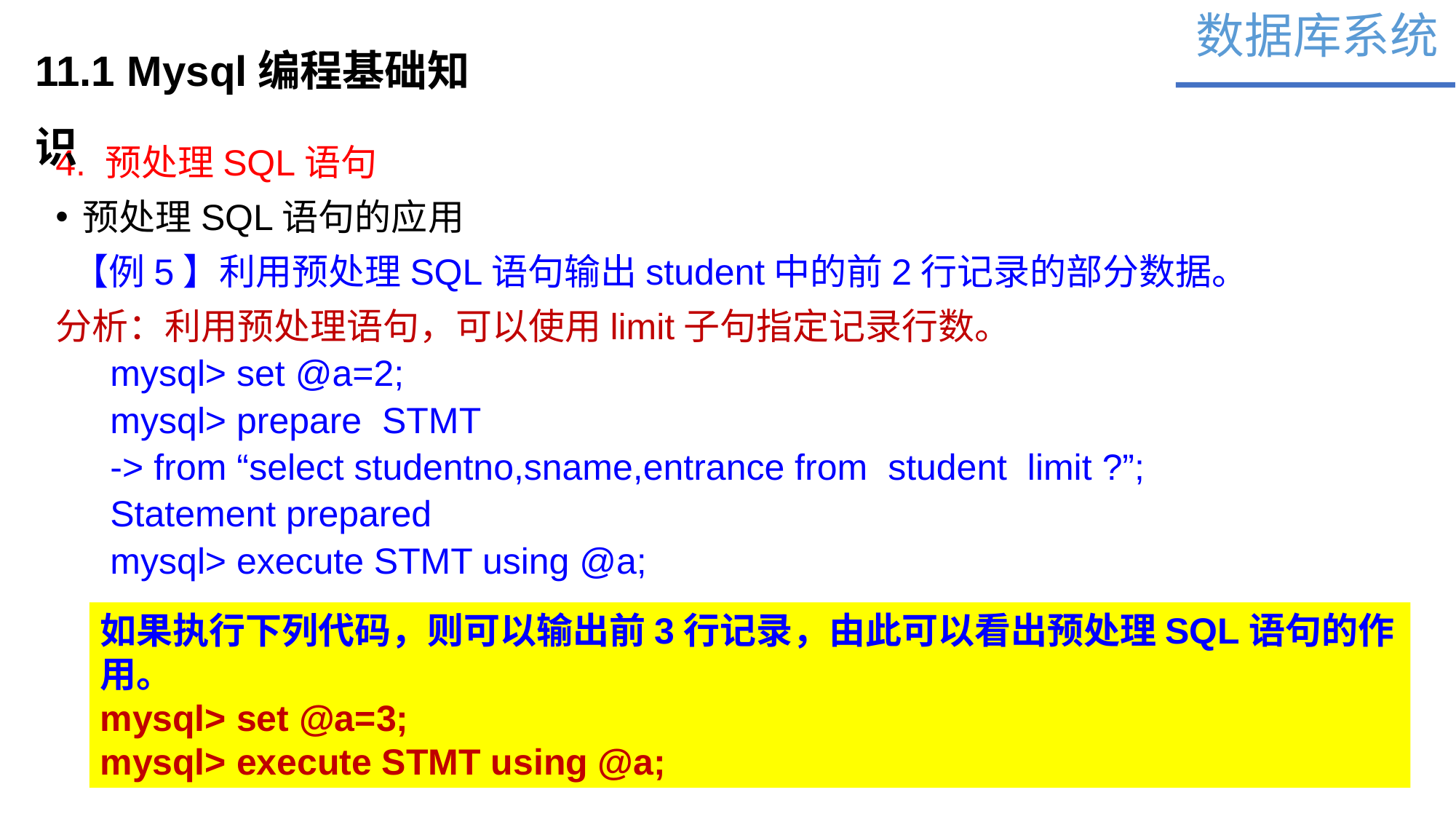

数据库系统
11.1 Mysql编程基础知识

4. 预处理SQL语句
预处理SQL语句的应用
 【例5】利用预处理SQL语句输出student中的前2行记录的部分数据。
分析：利用预处理语句，可以使用limit子句指定记录行数。
mysql> set @a=2;
mysql> prepare  STMT
-> from “select studentno,sname,entrance from  student  limit ?”;
Statement prepared
mysql> execute STMT using @a;

如果执行下列代码，则可以输出前3行记录，由此可以看出预处理SQL语句的作用。
mysql> set @a=3;
mysql> execute STMT using @a;